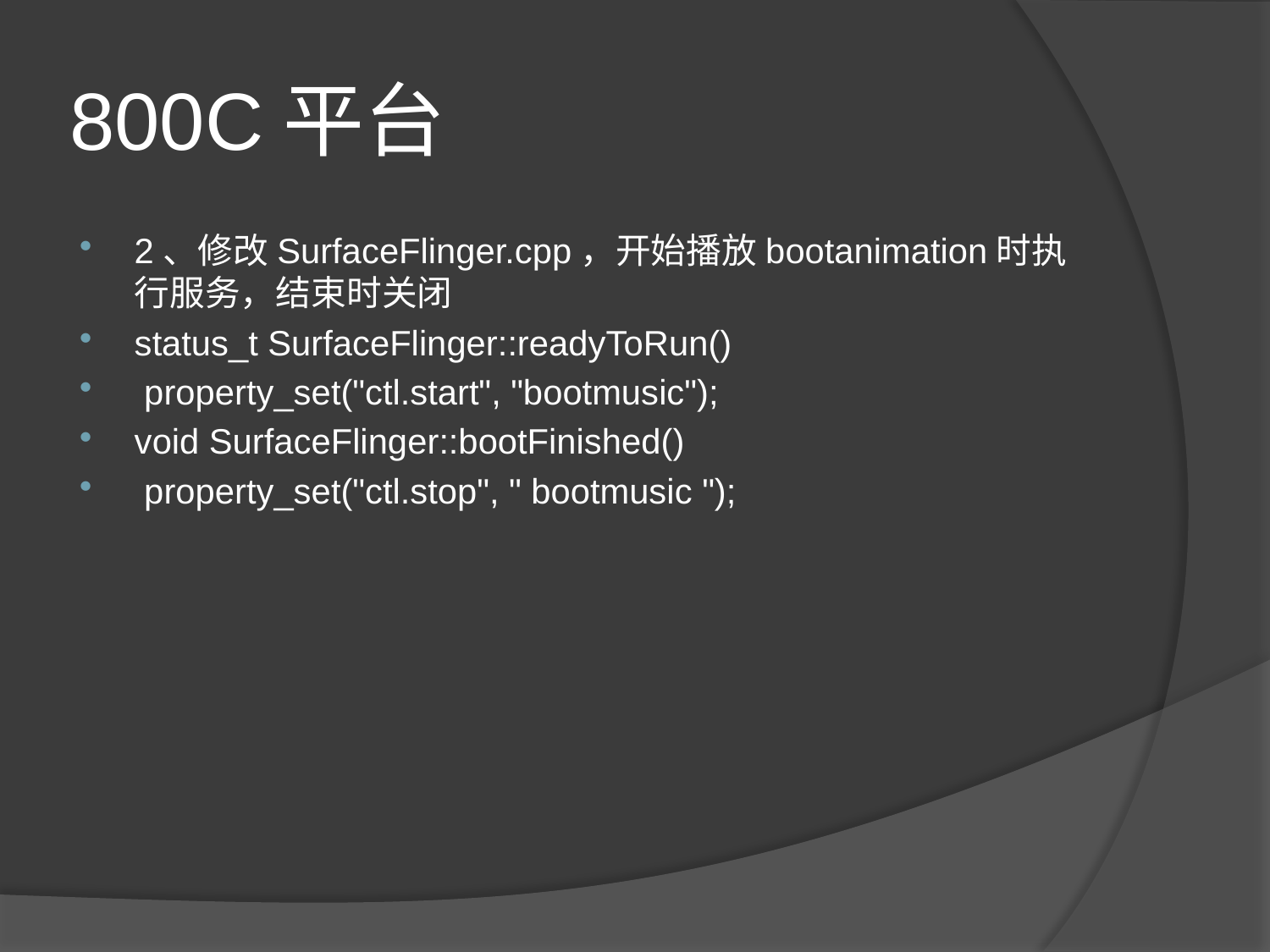

# 800C平台
2、修改SurfaceFlinger.cpp，开始播放bootanimation时执行服务，结束时关闭
status_t SurfaceFlinger::readyToRun()
 property_set("ctl.start", "bootmusic");
void SurfaceFlinger::bootFinished()
 property_set("ctl.stop", " bootmusic ");